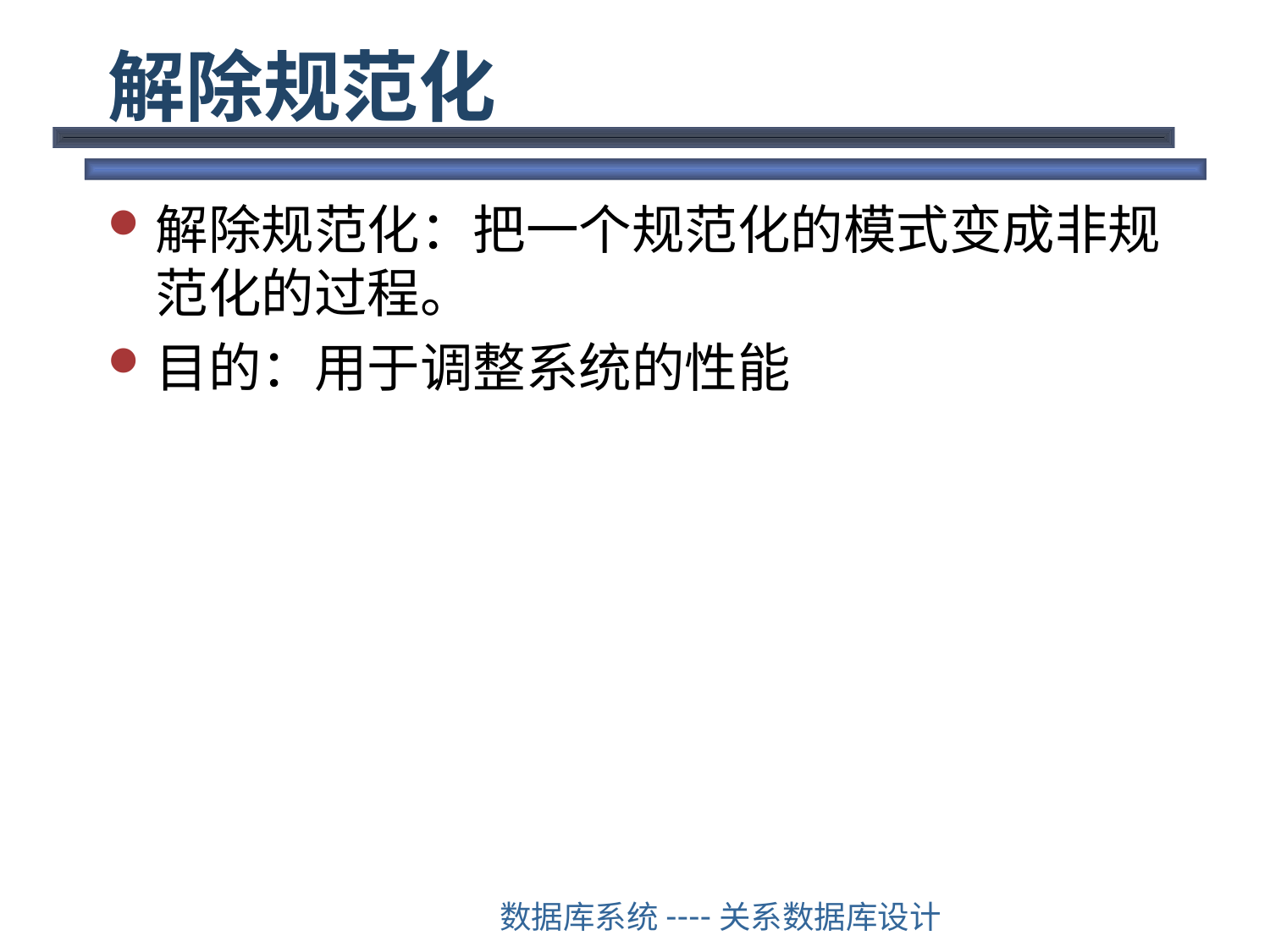

# 解除规范化
解除规范化：把一个规范化的模式变成非规范化的过程。
目的：用于调整系统的性能
数据库系统----关系数据库设计